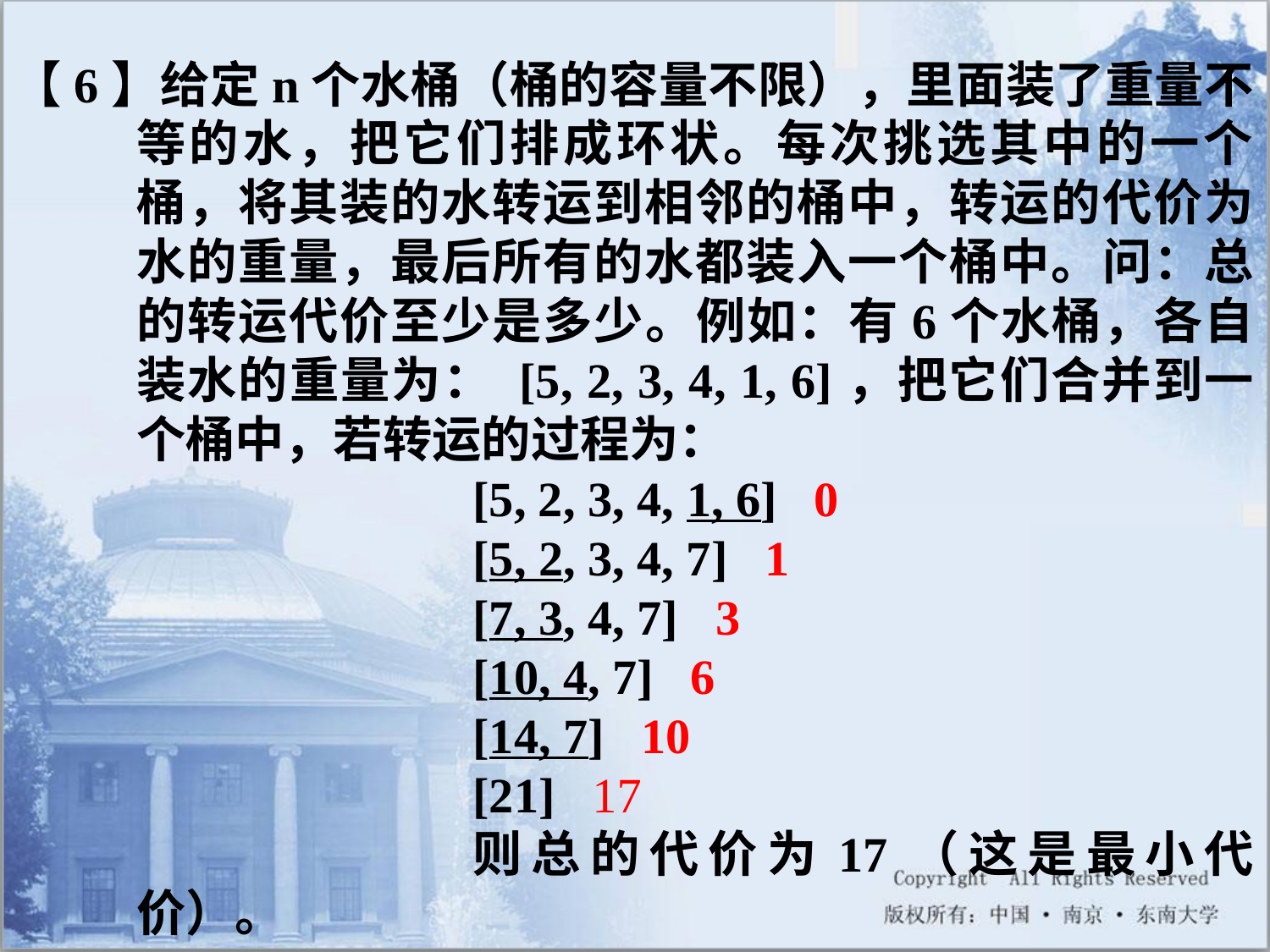

【6】给定n个水桶（桶的容量不限），里面装了重量不等的水，把它们排成环状。每次挑选其中的一个桶，将其装的水转运到相邻的桶中，转运的代价为水的重量，最后所有的水都装入一个桶中。问：总的转运代价至少是多少。例如：有6个水桶，各自装水的重量为： [5, 2, 3, 4, 1, 6]，把它们合并到一个桶中，若转运的过程为：
[5, 2, 3, 4, 1, 6]   0
[5, 2, 3, 4, 7]   1
[7, 3, 4, 7]   3
[10, 4, 7]   6
[14, 7]   10
[21]   17
则总的代价为17（这是最小代价）。